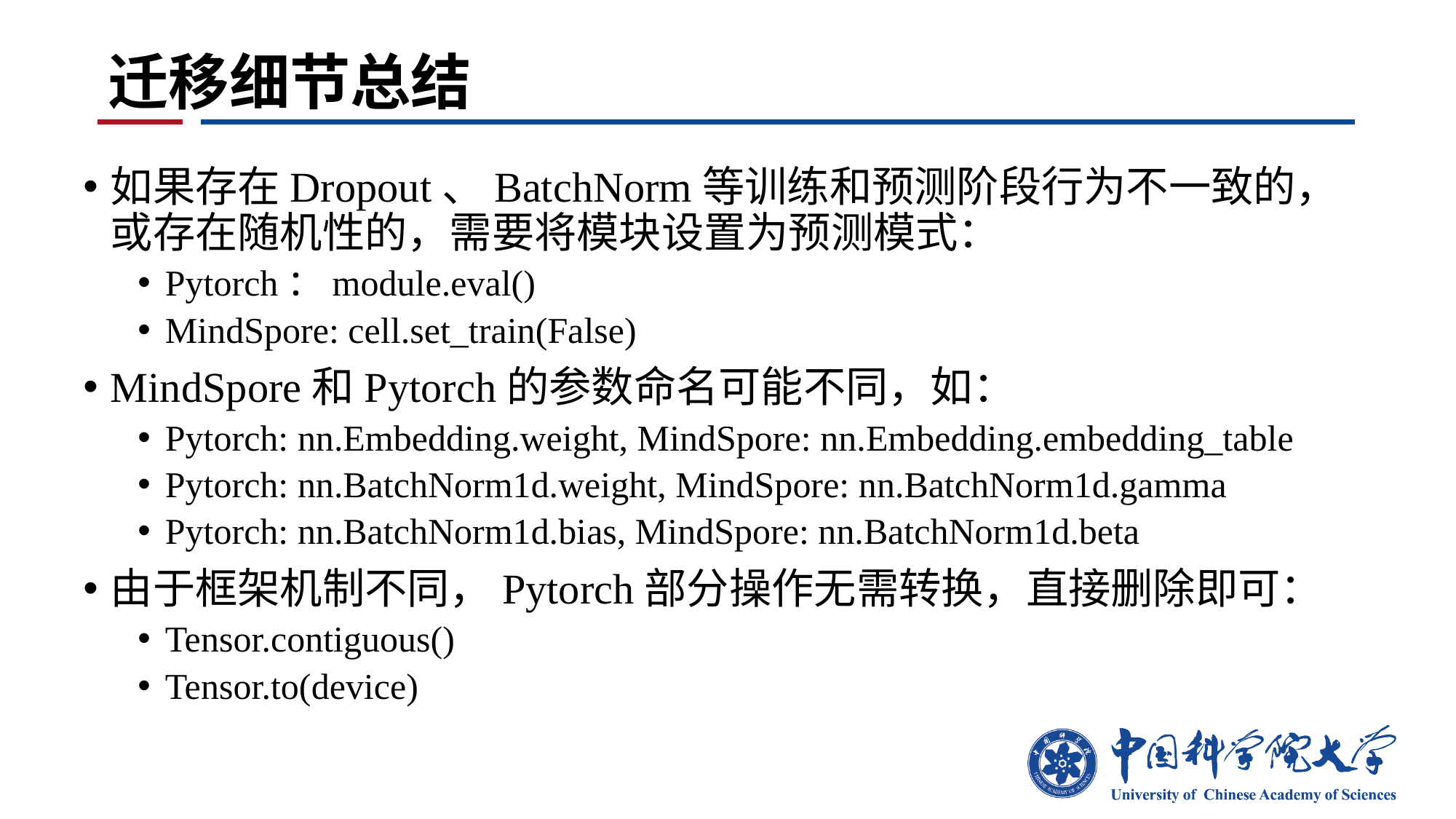

# 迁移细节总结
如果存在Dropout、BatchNorm等训练和预测阶段行为不一致的，或存在随机性的，需要将模块设置为预测模式：
Pytorch：module.eval()
MindSpore: cell.set_train(False)
MindSpore和Pytorch的参数命名可能不同，如：
Pytorch: nn.Embedding.weight, MindSpore: nn.Embedding.embedding_table
Pytorch: nn.BatchNorm1d.weight, MindSpore: nn.BatchNorm1d.gamma
Pytorch: nn.BatchNorm1d.bias, MindSpore: nn.BatchNorm1d.beta
由于框架机制不同，Pytorch部分操作无需转换，直接删除即可：
Tensor.contiguous()
Tensor.to(device)